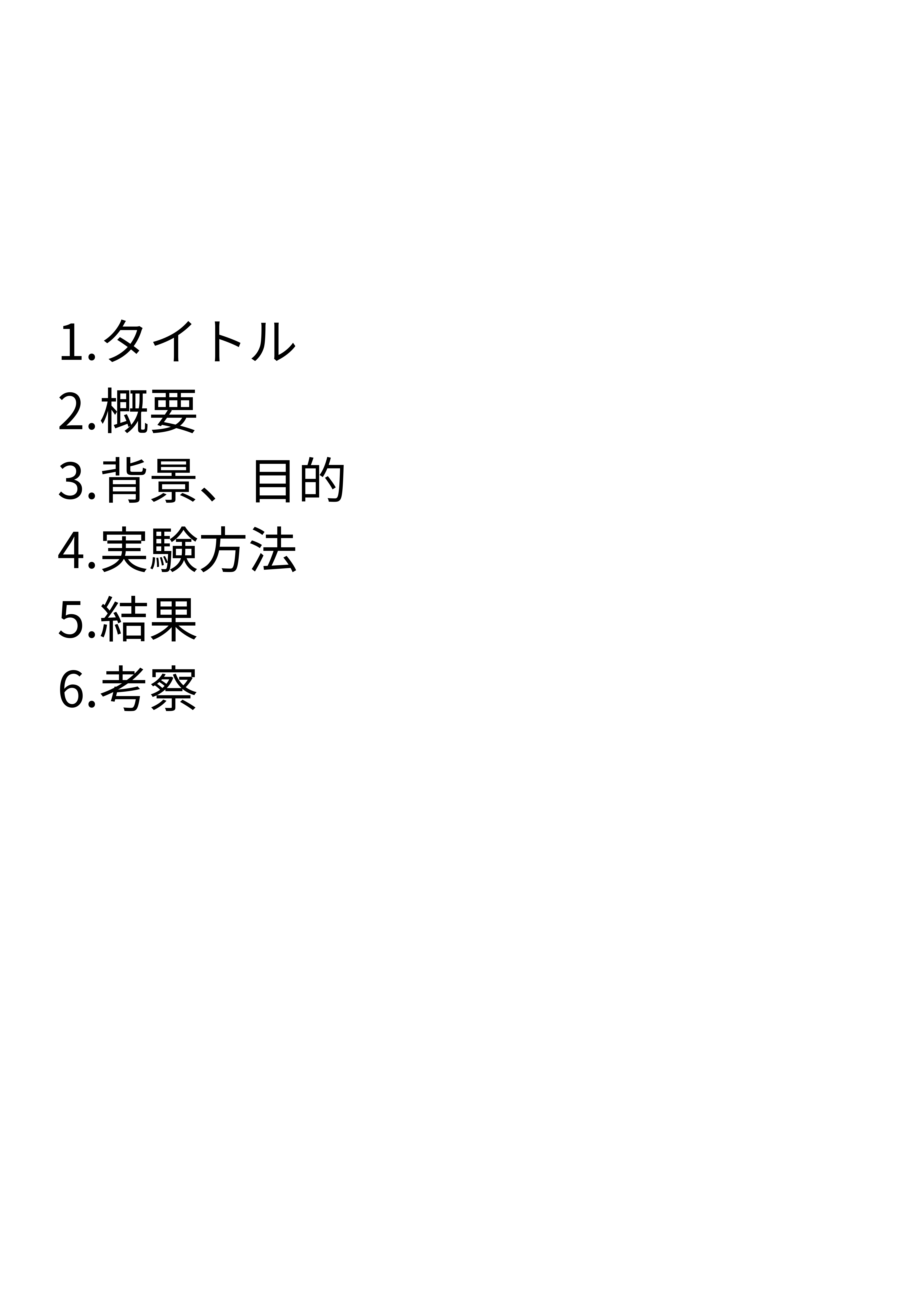

#
タイトル
概要
背景、目的
実験方法
結果
考察